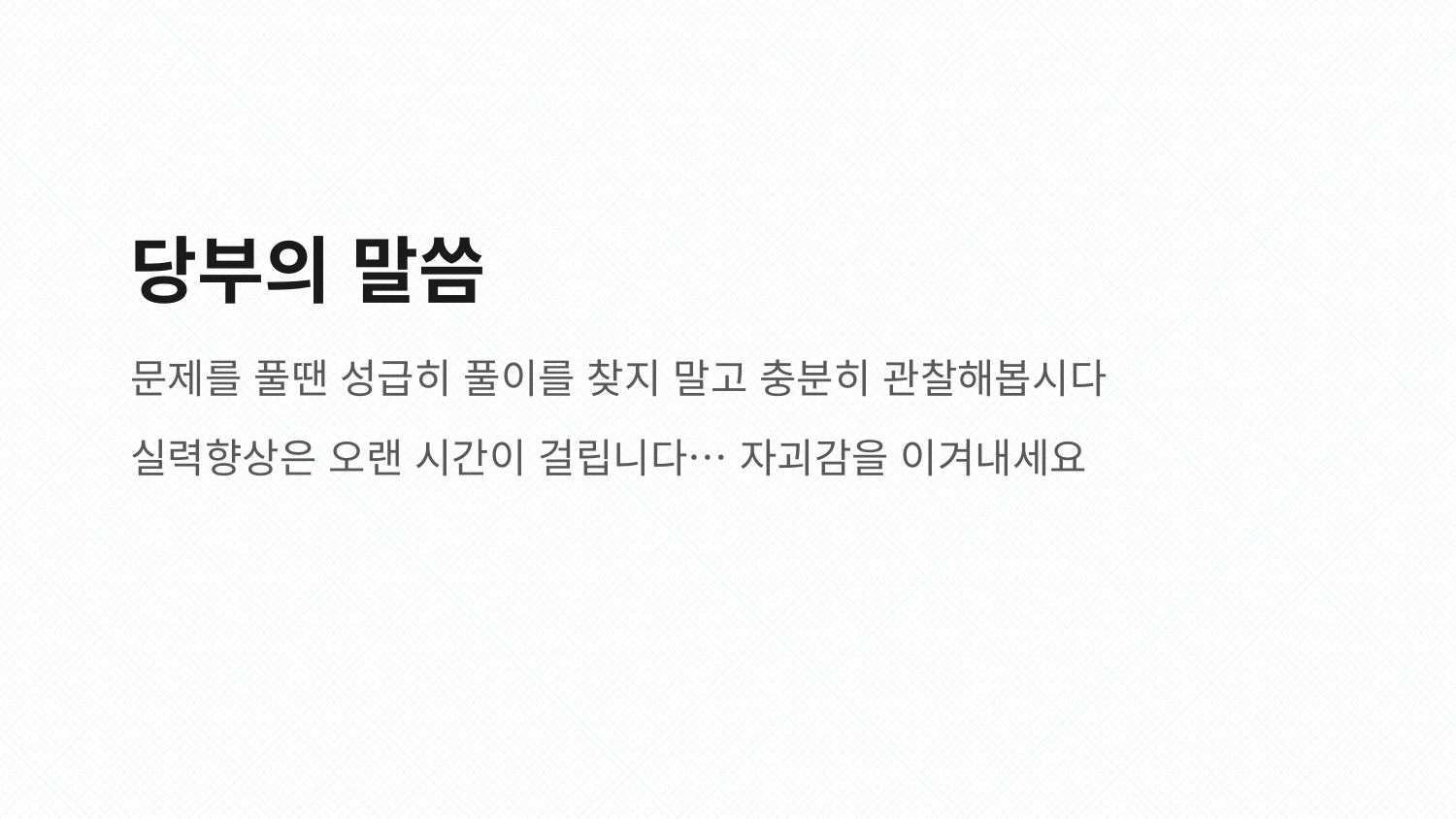

# 당부의 말씀
문제를 풀땐 성급히 풀이를 찾지 말고 충분히 관찰해봅시다
실력향상은 오랜 시간이 걸립니다… 자괴감을 이겨내세요